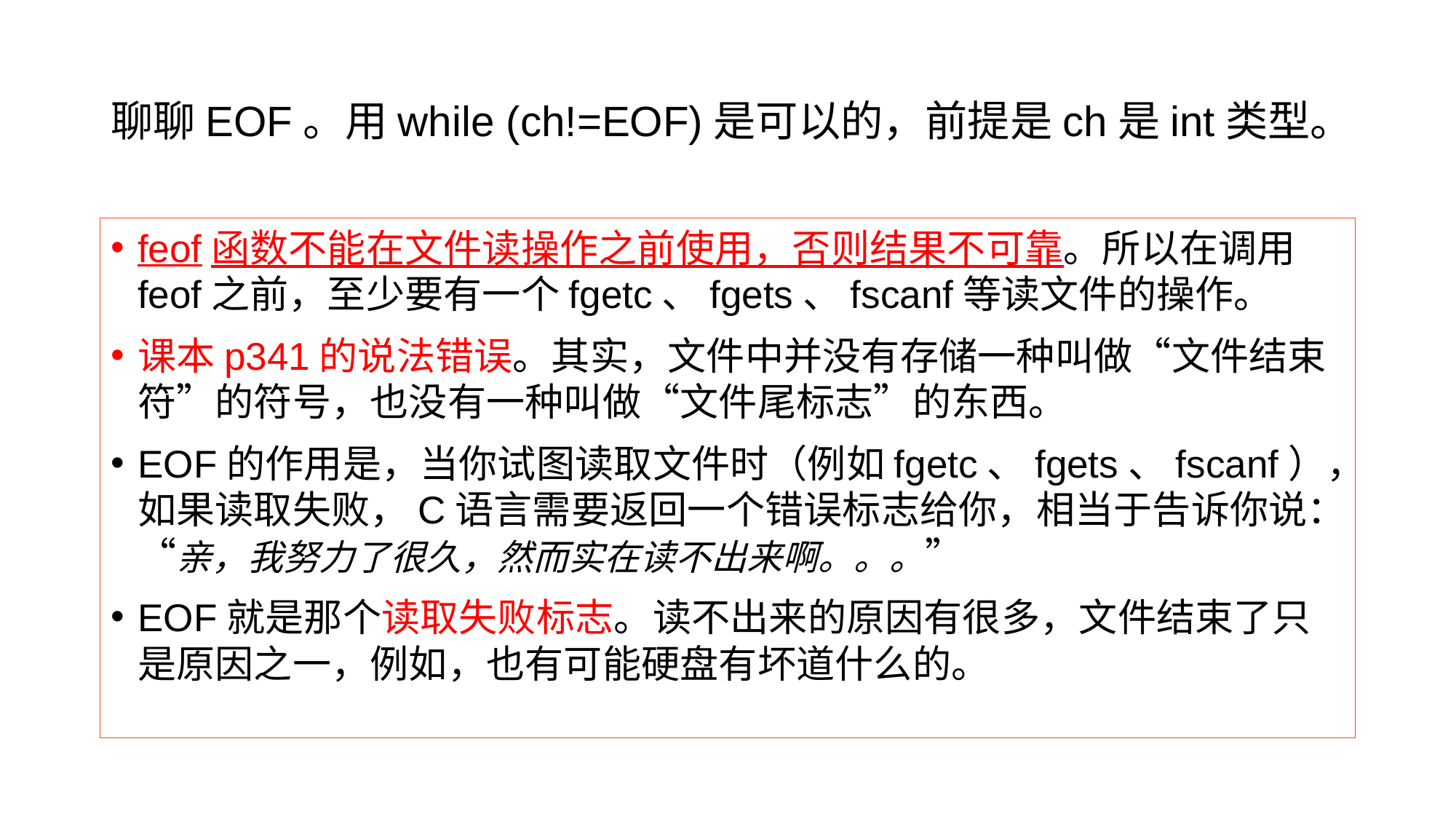

# 聊聊EOF。用while (ch!=EOF)是可以的，前提是ch是int类型。
feof函数不能在文件读操作之前使用，否则结果不可靠。所以在调用feof之前，至少要有一个fgetc、fgets、fscanf等读文件的操作。
课本p341的说法错误。其实，文件中并没有存储一种叫做“文件结束符”的符号，也没有一种叫做“文件尾标志”的东西。
EOF的作用是，当你试图读取文件时（例如fgetc、fgets、fscanf），如果读取失败，C语言需要返回一个错误标志给你，相当于告诉你说：“亲，我努力了很久，然而实在读不出来啊。。。”
EOF就是那个读取失败标志。读不出来的原因有很多，文件结束了只是原因之一，例如，也有可能硬盘有坏道什么的。